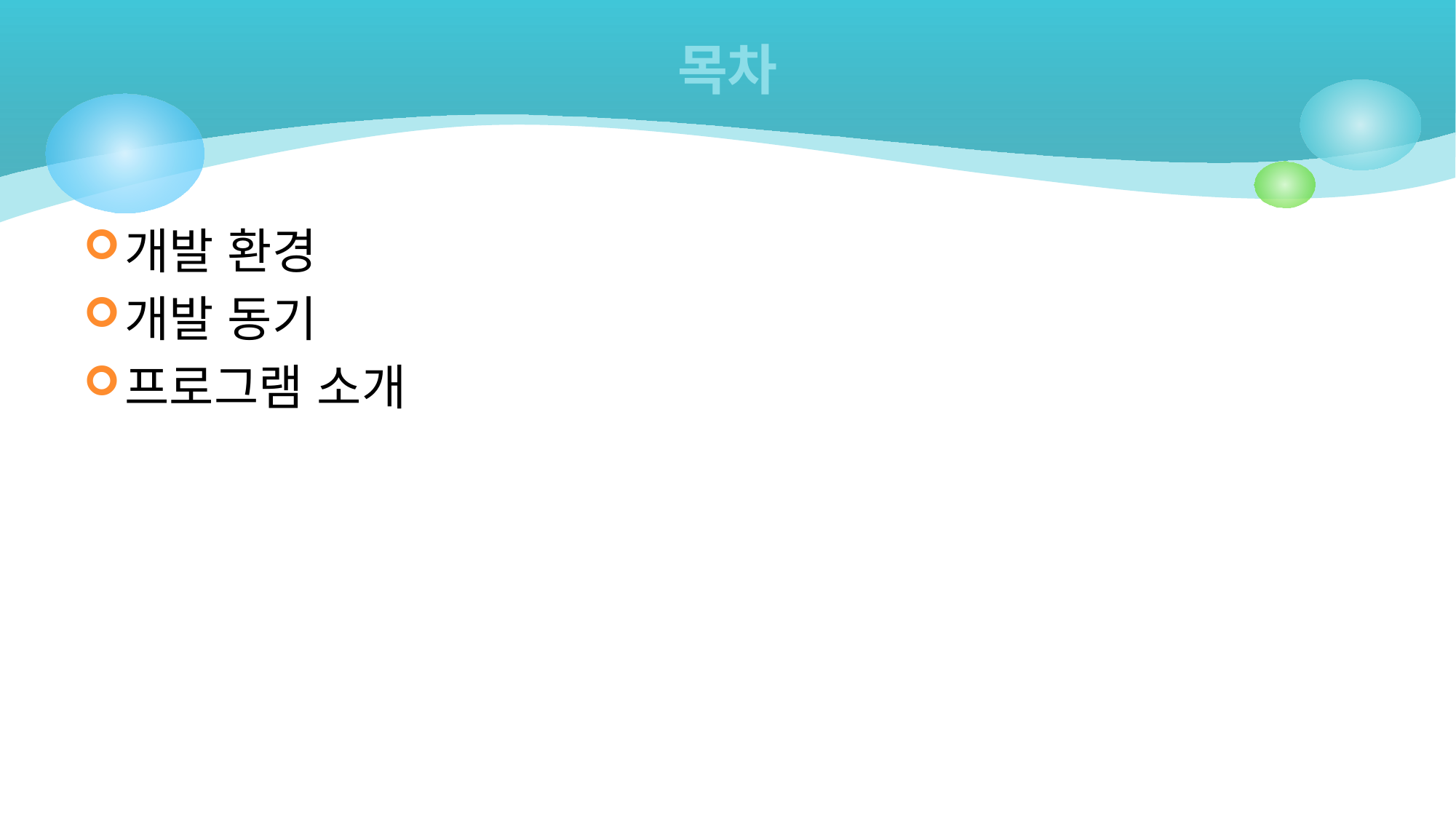

# 목차
개발 환경
개발 동기
프로그램 소개